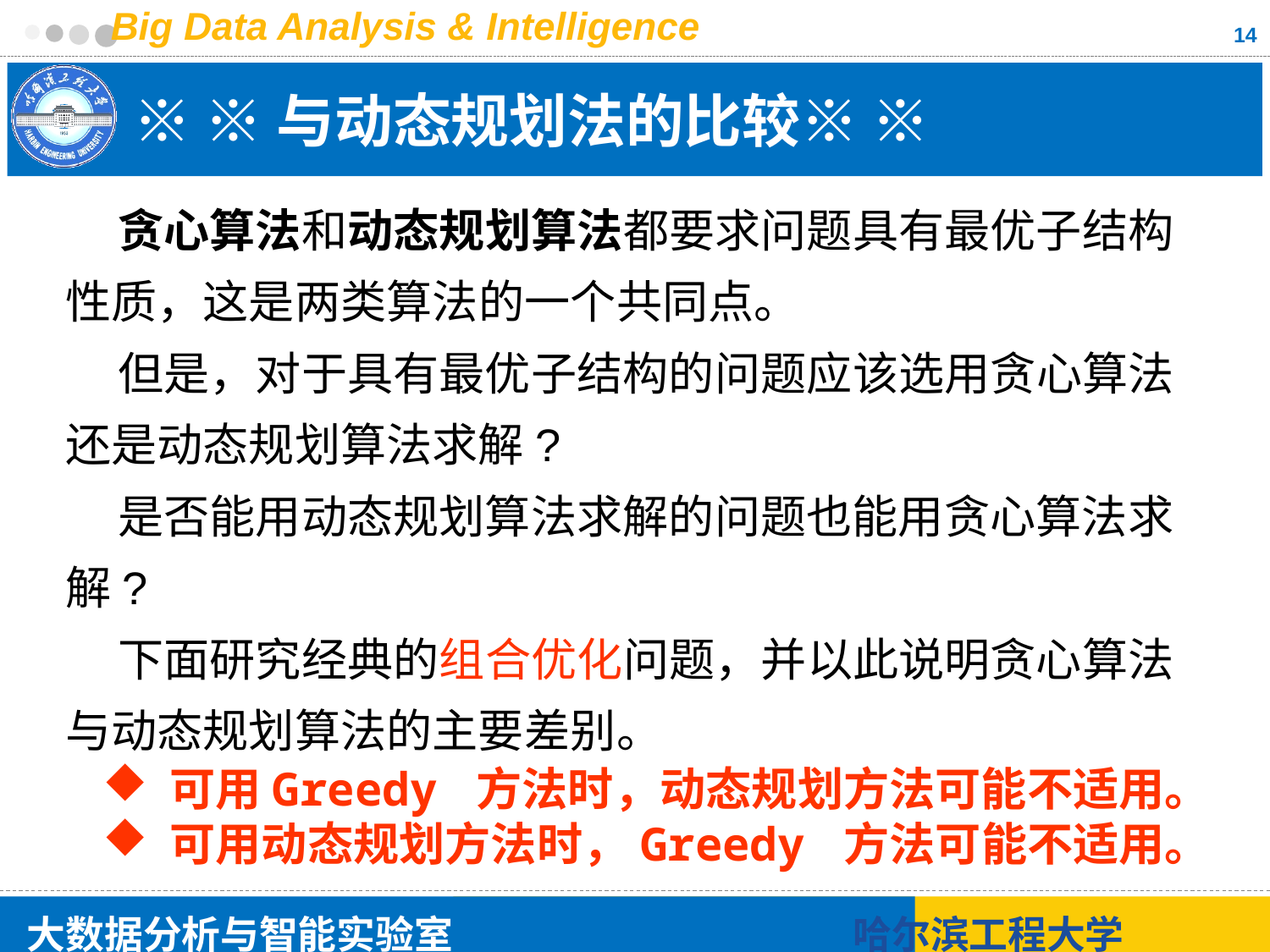

14
# ※ ※与动态规划法的比较※ ※
    贪心算法和动态规划算法都要求问题具有最优子结构性质，这是两类算法的一个共同点。
    但是，对于具有最优子结构的问题应该选用贪心算法还是动态规划算法求解?
    是否能用动态规划算法求解的问题也能用贪心算法求解?
    下面研究经典的组合优化问题，并以此说明贪心算法与动态规划算法的主要差别。
 可用Greedy 方法时，动态规划方法可能不适用。
 可用动态规划方法时，Greedy 方法可能不适用。